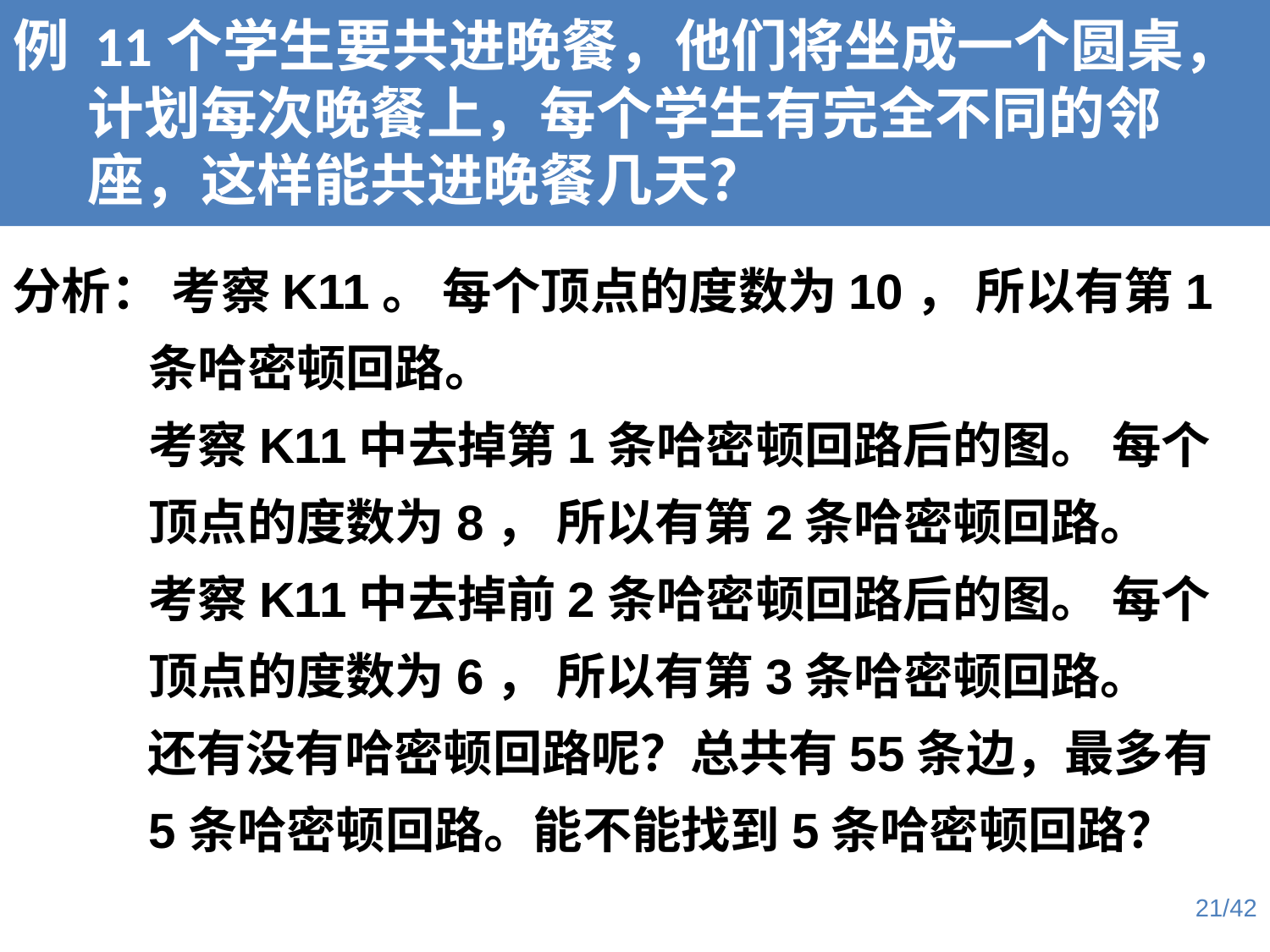

例 11个学生要共进晚餐，他们将坐成一个圆桌，计划每次晚餐上，每个学生有完全不同的邻座，这样能共进晚餐几天？
分析： 考察K11。 每个顶点的度数为10， 所以有第1条哈密顿回路。
	考察K11中去掉第1条哈密顿回路后的图。 每个顶点的度数为8， 所以有第2条哈密顿回路。
	考察K11中去掉前2条哈密顿回路后的图。 每个顶点的度数为6， 所以有第3条哈密顿回路。
           还有没有哈密顿回路呢？总共有55条边，最多有5条哈密顿回路。能不能找到5条哈密顿回路？
21/42